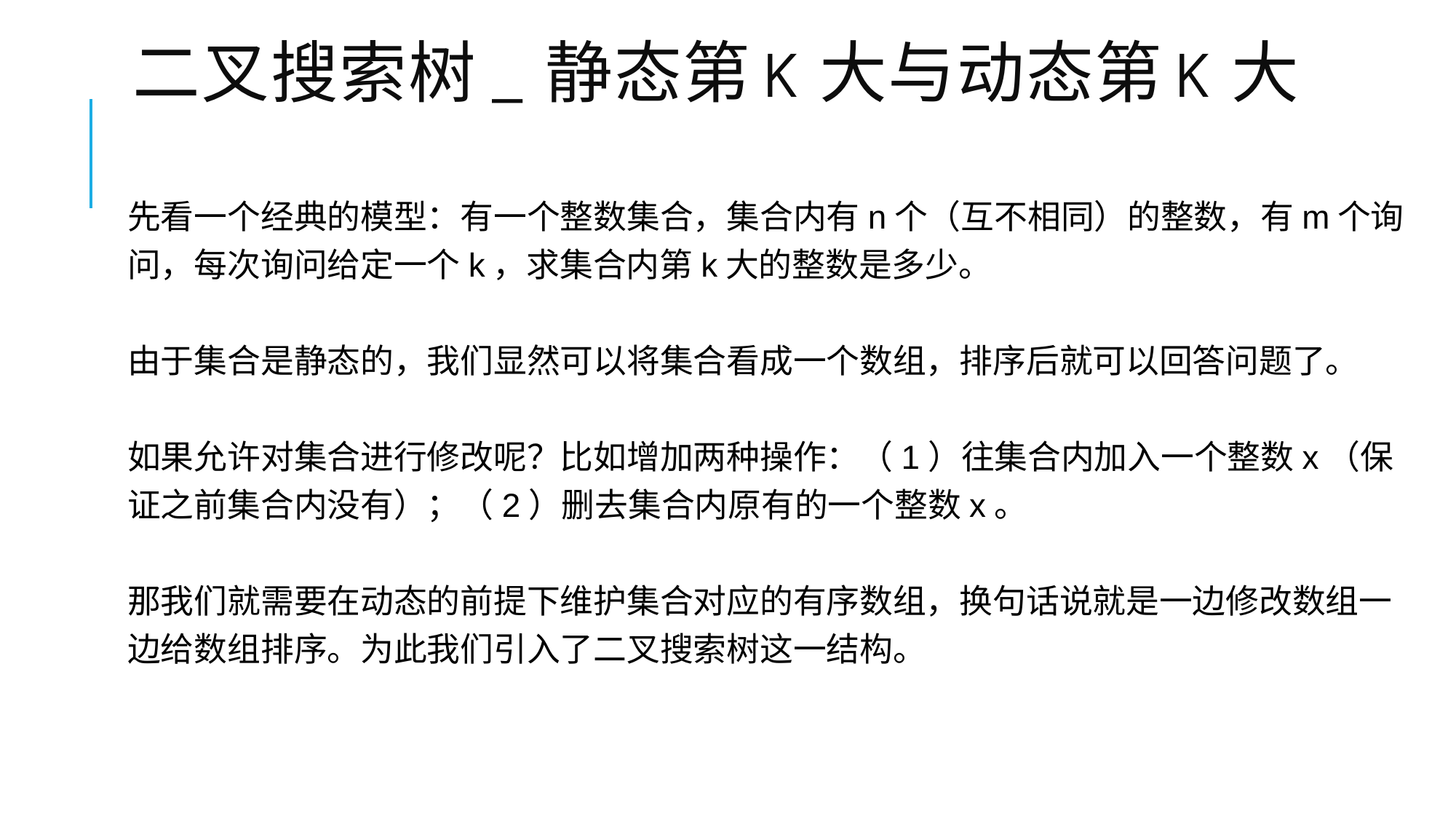

# 二叉搜索树_静态第k大与动态第k大
先看一个经典的模型：有一个整数集合，集合内有n个（互不相同）的整数，有m个询问，每次询问给定一个k，求集合内第k大的整数是多少。

由于集合是静态的，我们显然可以将集合看成一个数组，排序后就可以回答问题了。

如果允许对集合进行修改呢？比如增加两种操作：（1）往集合内加入一个整数x（保证之前集合内没有）；（2）删去集合内原有的一个整数x。

那我们就需要在动态的前提下维护集合对应的有序数组，换句话说就是一边修改数组一边给数组排序。为此我们引入了二叉搜索树这一结构。